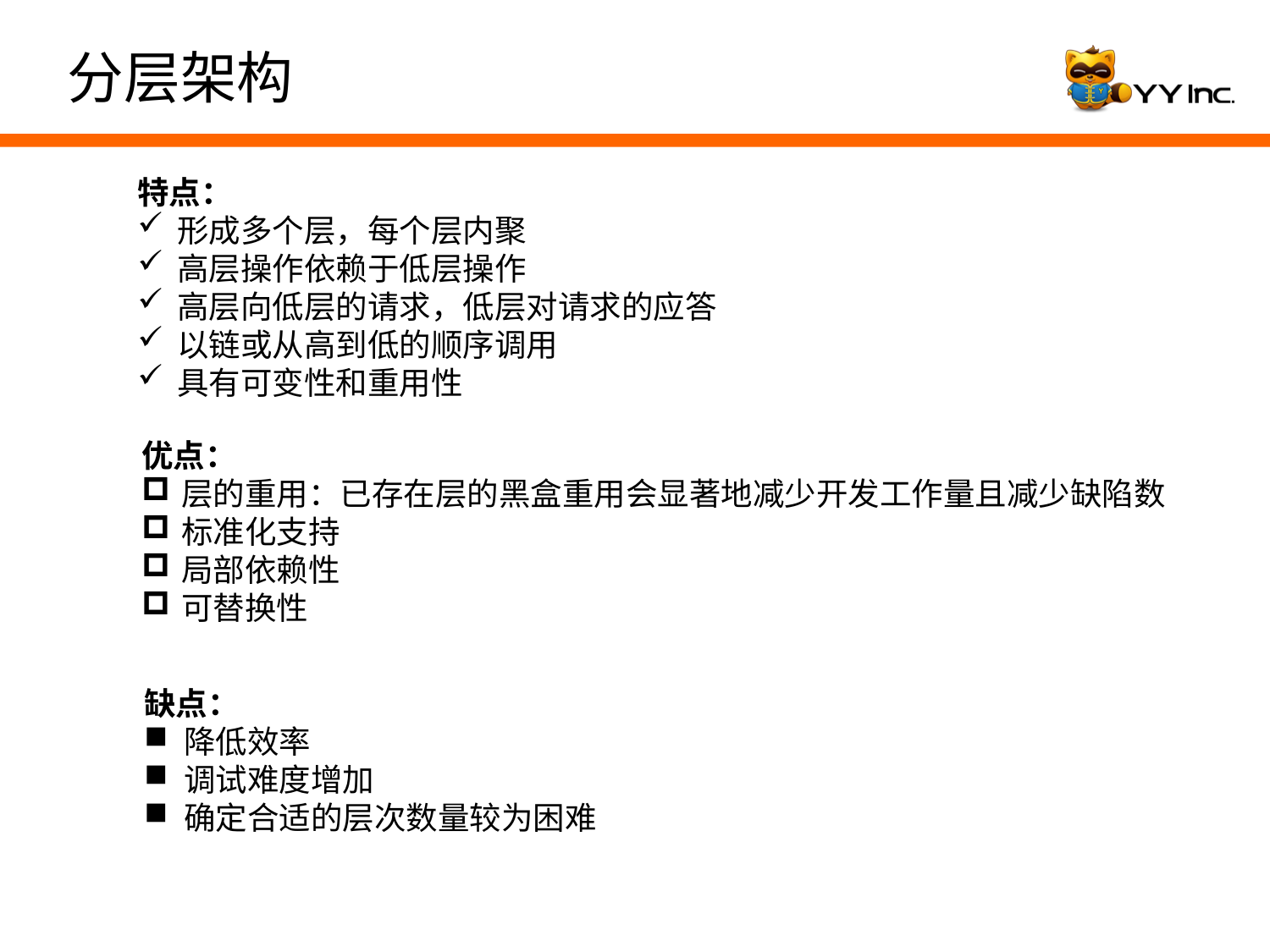

分层架构
特点：
形成多个层，每个层内聚
高层操作依赖于低层操作
高层向低层的请求，低层对请求的应答
以链或从高到低的顺序调用
具有可变性和重用性
优点：
层的重用：已存在层的黑盒重用会显著地减少开发工作量且减少缺陷数
标准化支持
局部依赖性
可替换性
缺点：
降低效率
调试难度增加
确定合适的层次数量较为困难